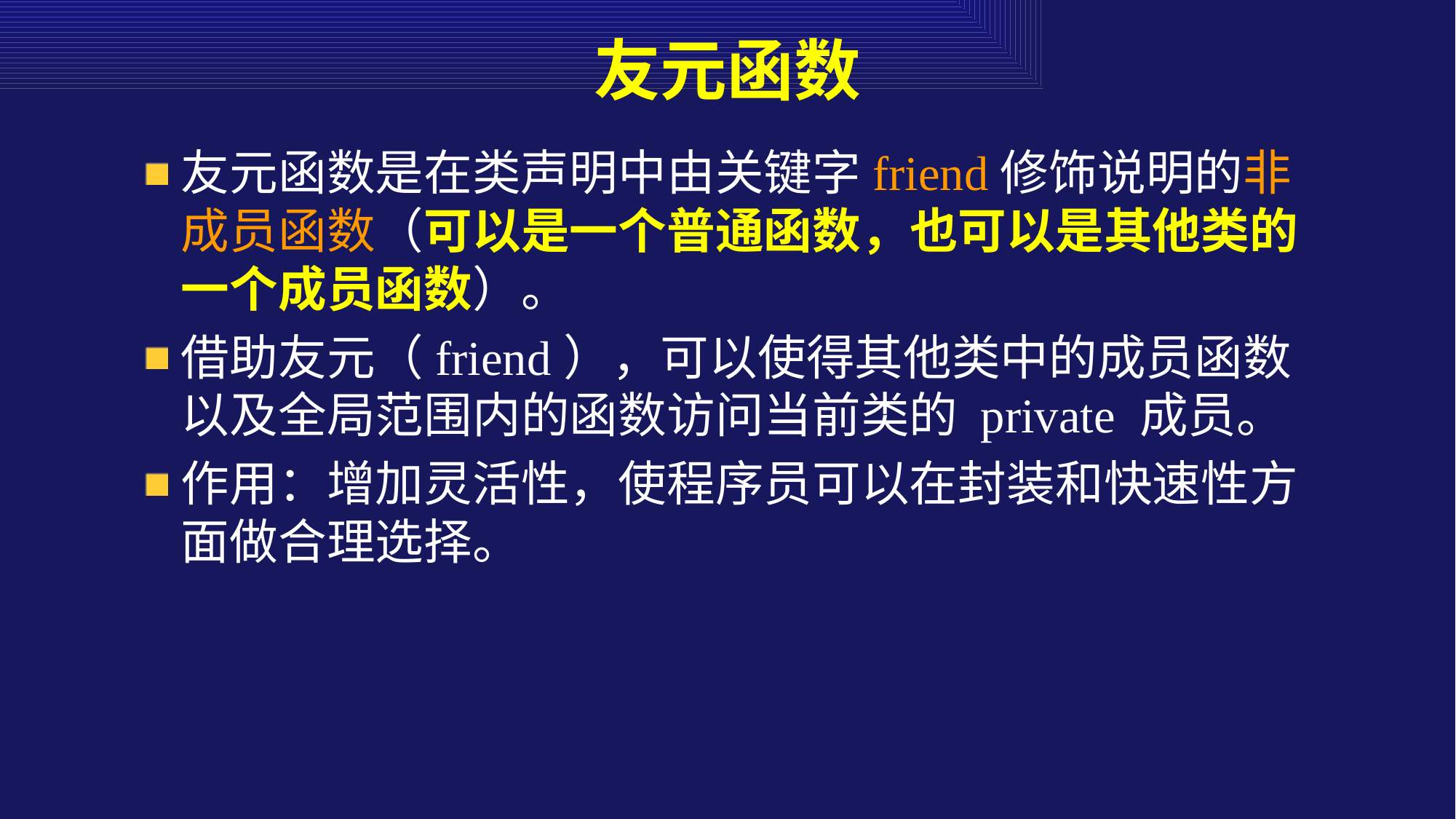

# 友元函数
友元函数是在类声明中由关键字friend修饰说明的非成员函数（可以是一个普通函数，也可以是其他类的一个成员函数）。
借助友元（friend），可以使得其他类中的成员函数以及全局范围内的函数访问当前类的 private 成员。
作用：增加灵活性，使程序员可以在封装和快速性方面做合理选择。